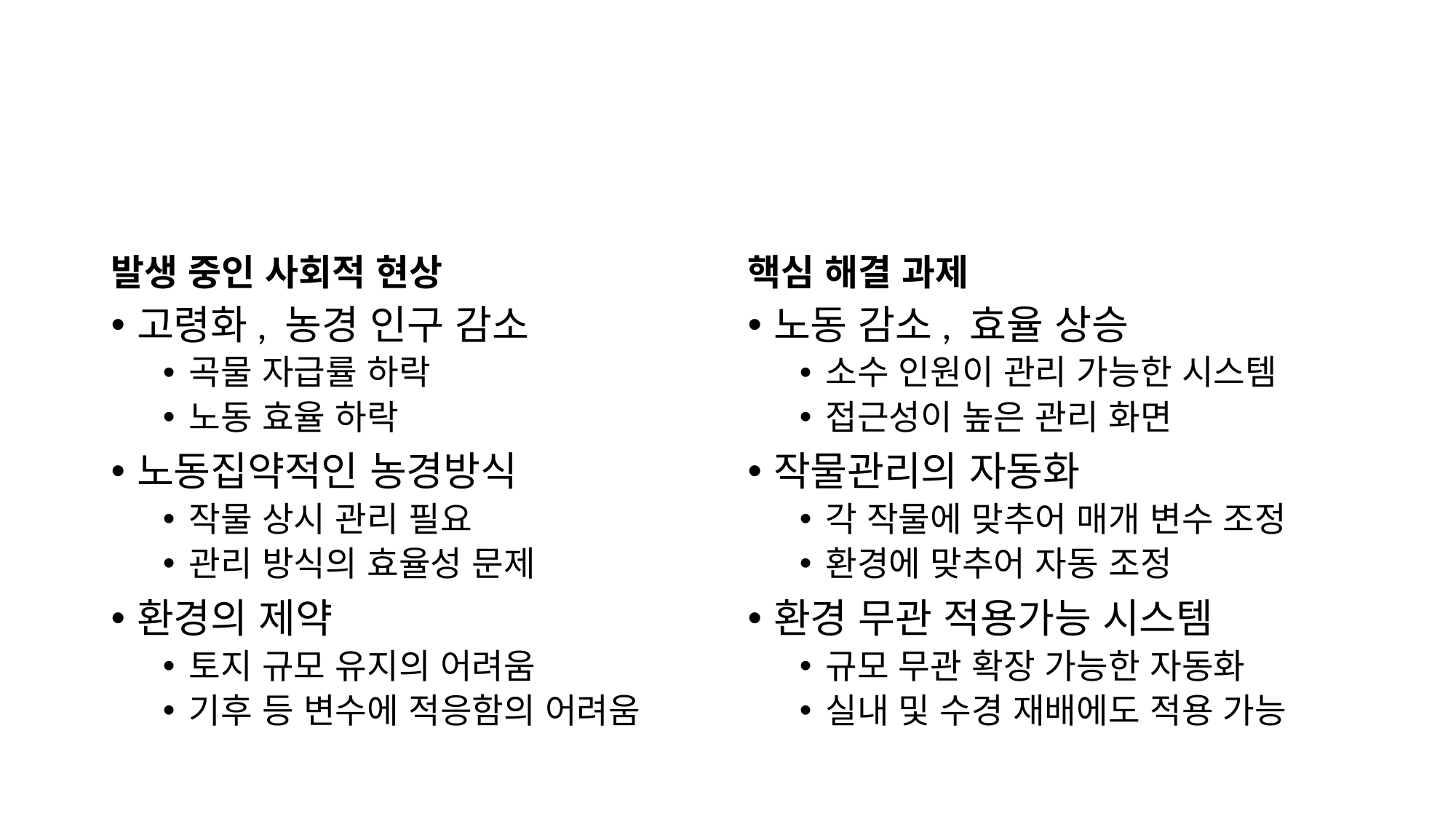

#
발생 중인 사회적 현상
핵심 해결 과제
고령화, 농경 인구 감소
곡물 자급률 하락
노동 효율 하락
노동집약적인 농경방식
작물 상시 관리 필요
관리 방식의 효율성 문제
환경의 제약
토지 규모 유지의 어려움
기후 등 변수에 적응함의 어려움
노동 감소, 효율 상승
소수 인원이 관리 가능한 시스템
접근성이 높은 관리 화면
작물관리의 자동화
각 작물에 맞추어 매개 변수 조정
환경에 맞추어 자동 조정
환경 무관 적용가능 시스템
규모 무관 확장 가능한 자동화
실내 및 수경 재배에도 적용 가능